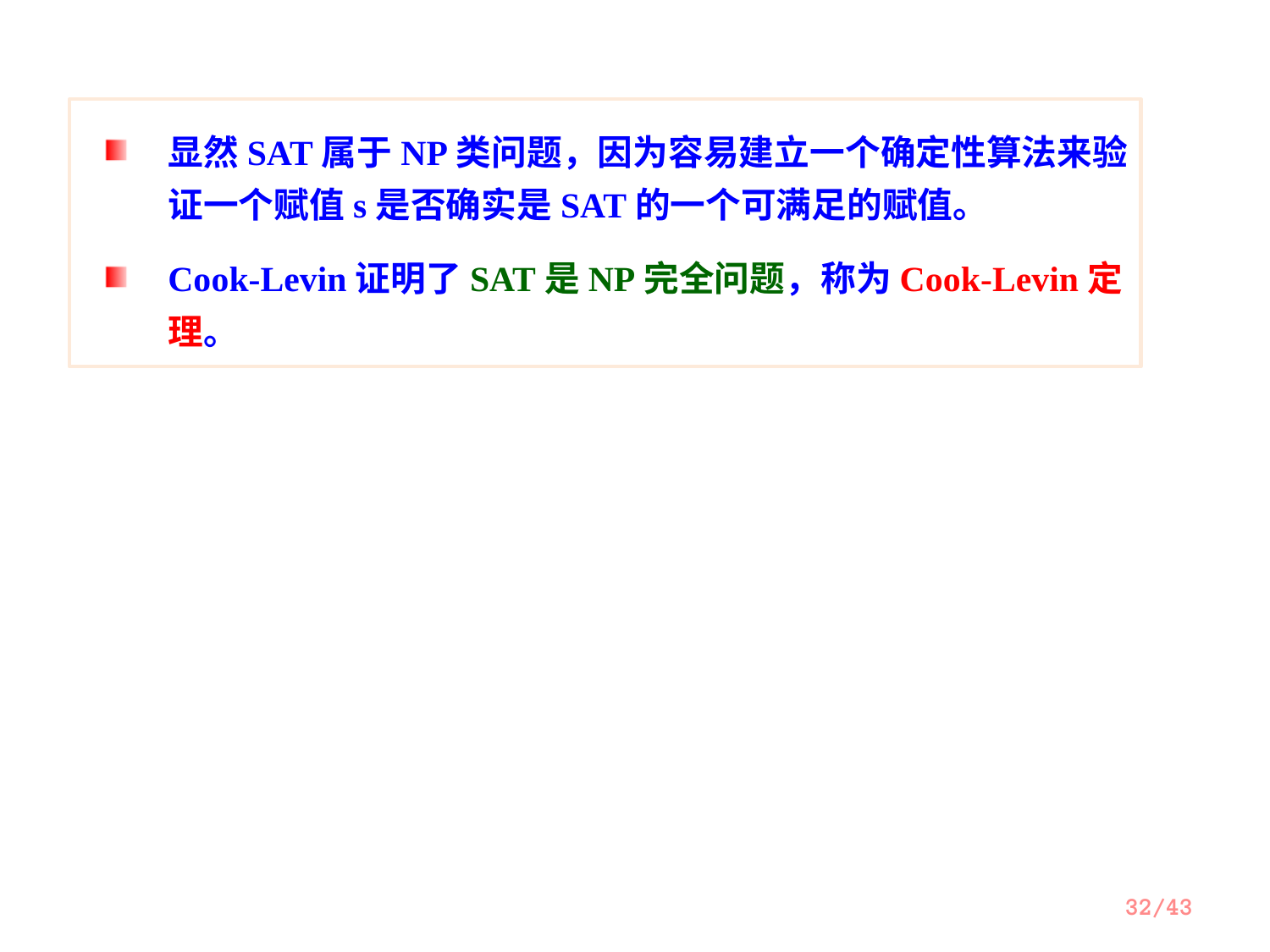

显然SAT属于NP类问题，因为容易建立一个确定性算法来验证一个赋值s是否确实是SAT的一个可满足的赋值。
Cook-Levin证明了SAT是NP完全问题，称为Cook-Levin定理。
32/43